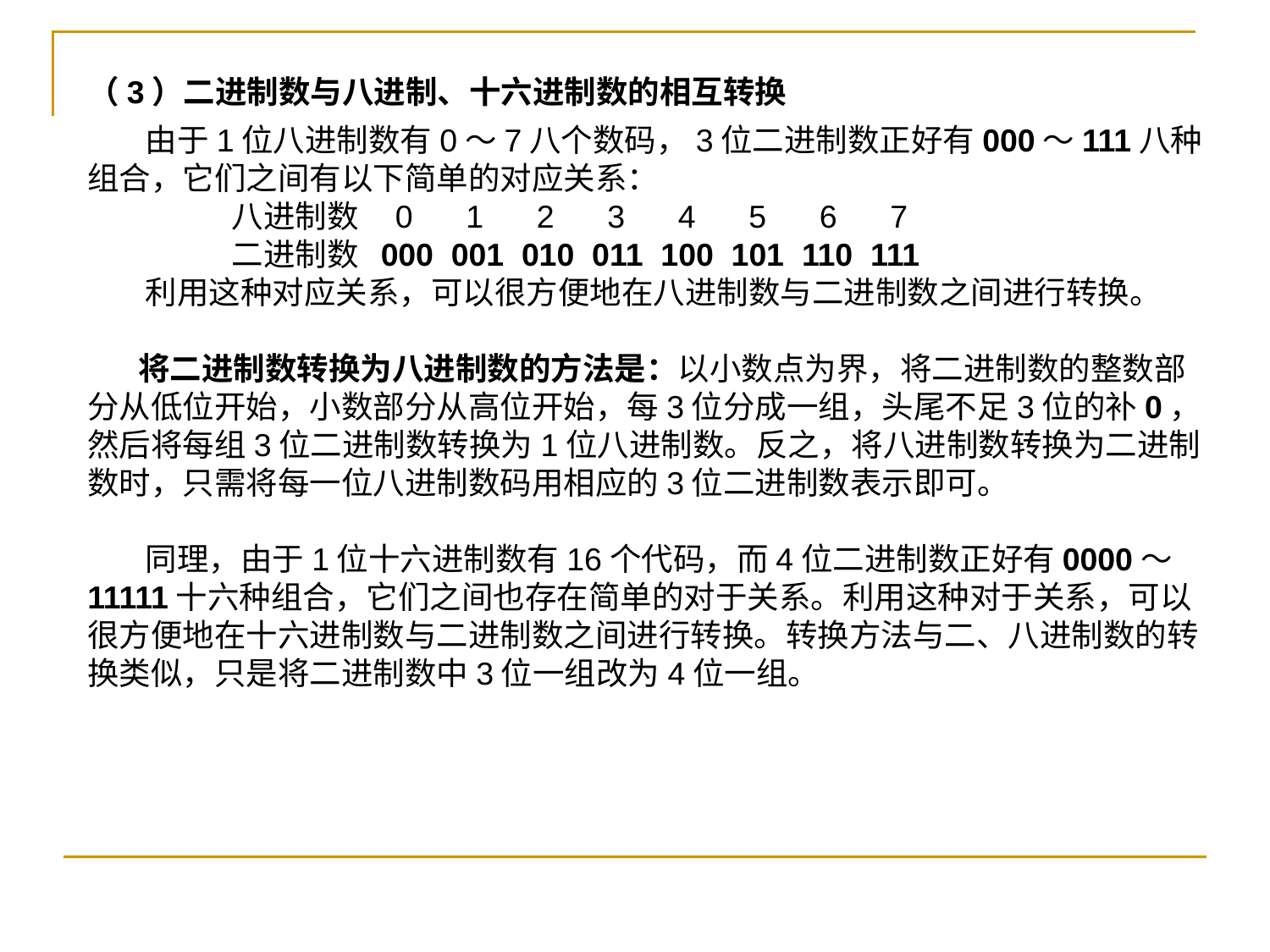

（3）二进制数与八进制、十六进制数的相互转换
       由于1位八进制数有0～7八个数码，3位二进制数正好有000～111八种组合，它们之间有以下简单的对应关系：
                   八进制数    0      1      2      3      4      5      6      7
                   二进制数  000  001  010  011  100  101  110  111
       利用这种对应关系，可以很方便地在八进制数与二进制数之间进行转换。

      将二进制数转换为八进制数的方法是：以小数点为界，将二进制数的整数部分从低位开始，小数部分从高位开始，每3位分成一组，头尾不足3位的补0，然后将每组3位二进制数转换为1位八进制数。反之，将八进制数转换为二进制数时，只需将每一位八进制数码用相应的3位二进制数表示即可。

       同理，由于1位十六进制数有16个代码，而4位二进制数正好有0000～11111十六种组合，它们之间也存在简单的对于关系。利用这种对于关系，可以很方便地在十六进制数与二进制数之间进行转换。转换方法与二、八进制数的转换类似，只是将二进制数中3位一组改为4位一组。